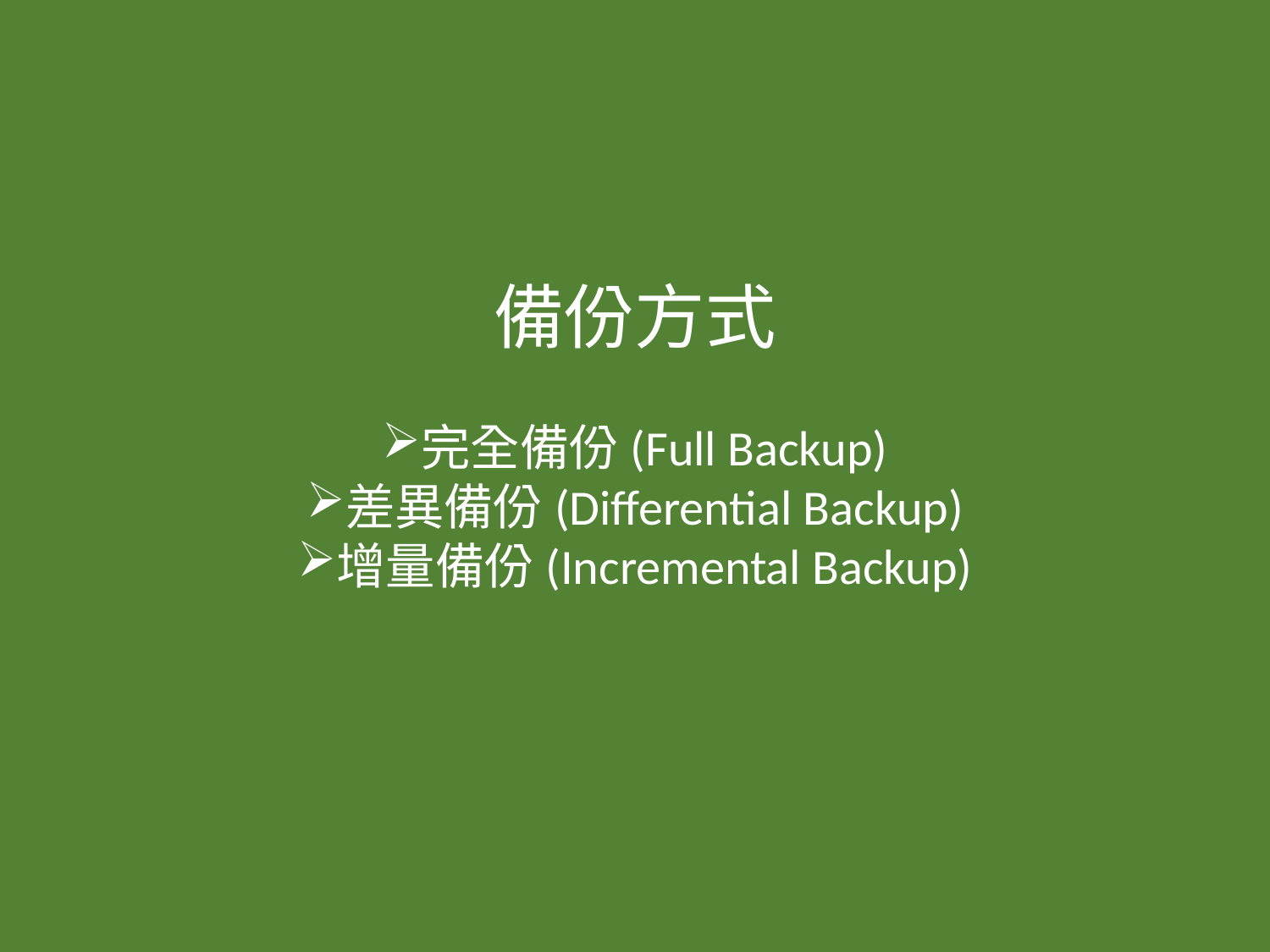

備份方式

完全備份(Full Backup)
差異備份(Differential Backup)
增量備份(Incremental Backup)